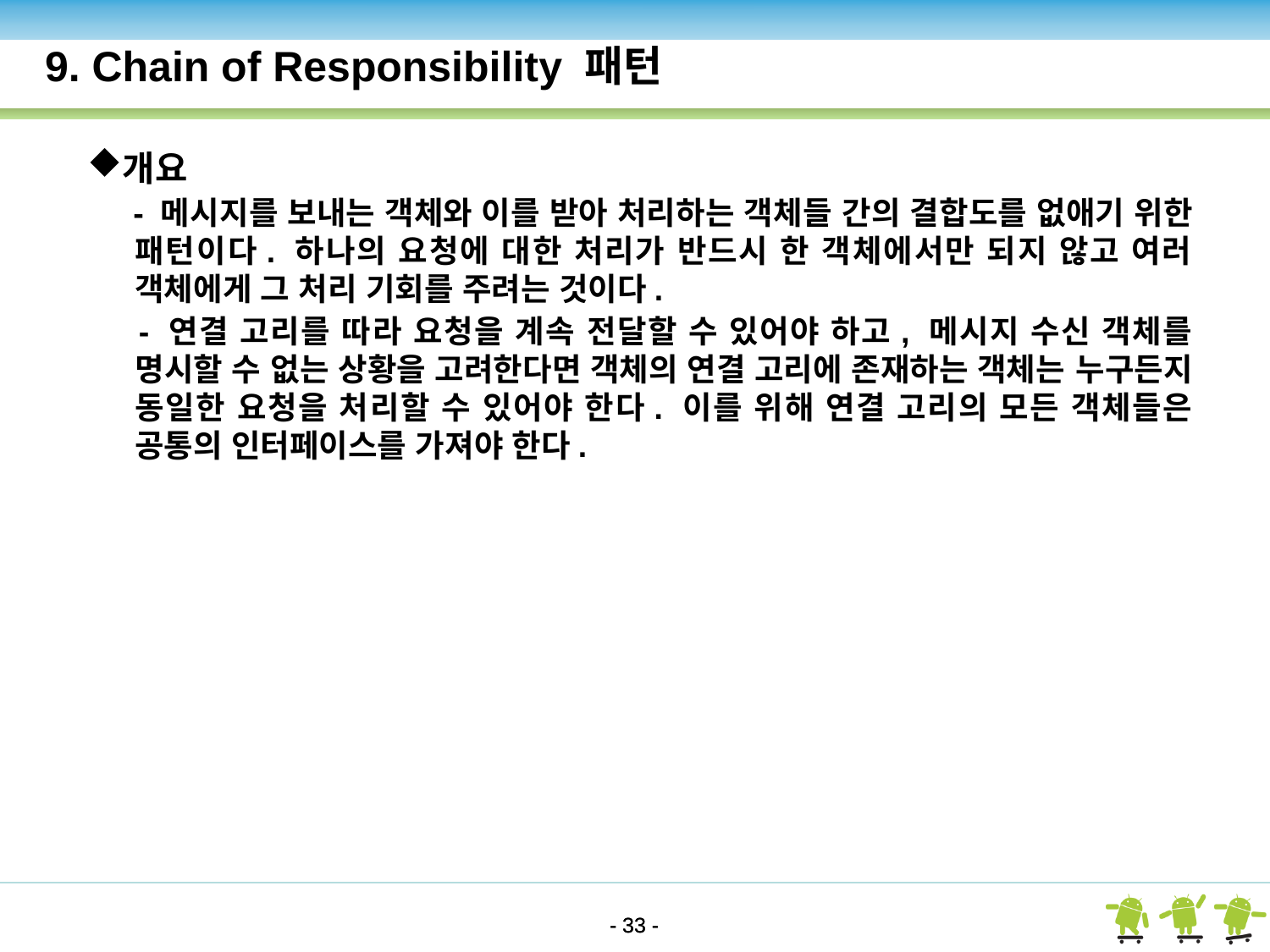

9. Chain of Responsibility 패턴
개요
     - 메시지를 보내는 객체와 이를 받아 처리하는 객체들 간의 결합도를 없애기 위한 패턴이다. 하나의 요청에 대한 처리가 반드시 한 객체에서만 되지 않고 여러 객체에게 그 처리 기회를 주려는 것이다.
     - 연결 고리를 따라 요청을 계속 전달할 수 있어야 하고, 메시지 수신 객체를 명시할 수 없는 상황을 고려한다면 객체의 연결 고리에 존재하는 객체는 누구든지 동일한 요청을 처리할 수 있어야 한다. 이를 위해 연결 고리의 모든 객체들은 공통의 인터페이스를 가져야 한다.

- 33 -
- 33 -